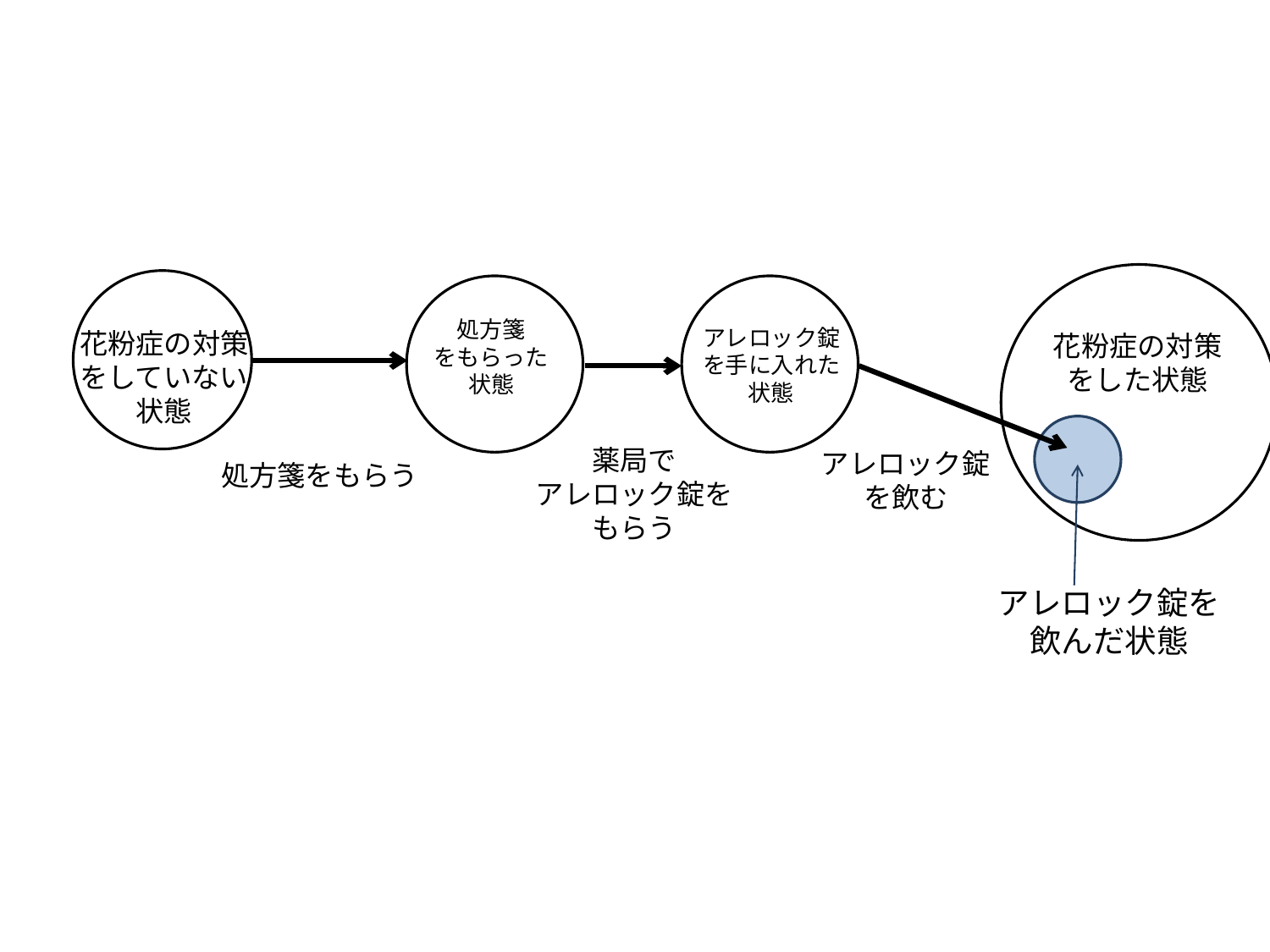

処方箋
をもらった
状態
アレロック錠
を手に入れた
状態
花粉症の対策
をしていない
状態
花粉症の対策をした状態

薬局で
アレロック錠をもらう
アレロック錠
を飲む
処方箋をもらう
アレロック錠を飲んだ状態